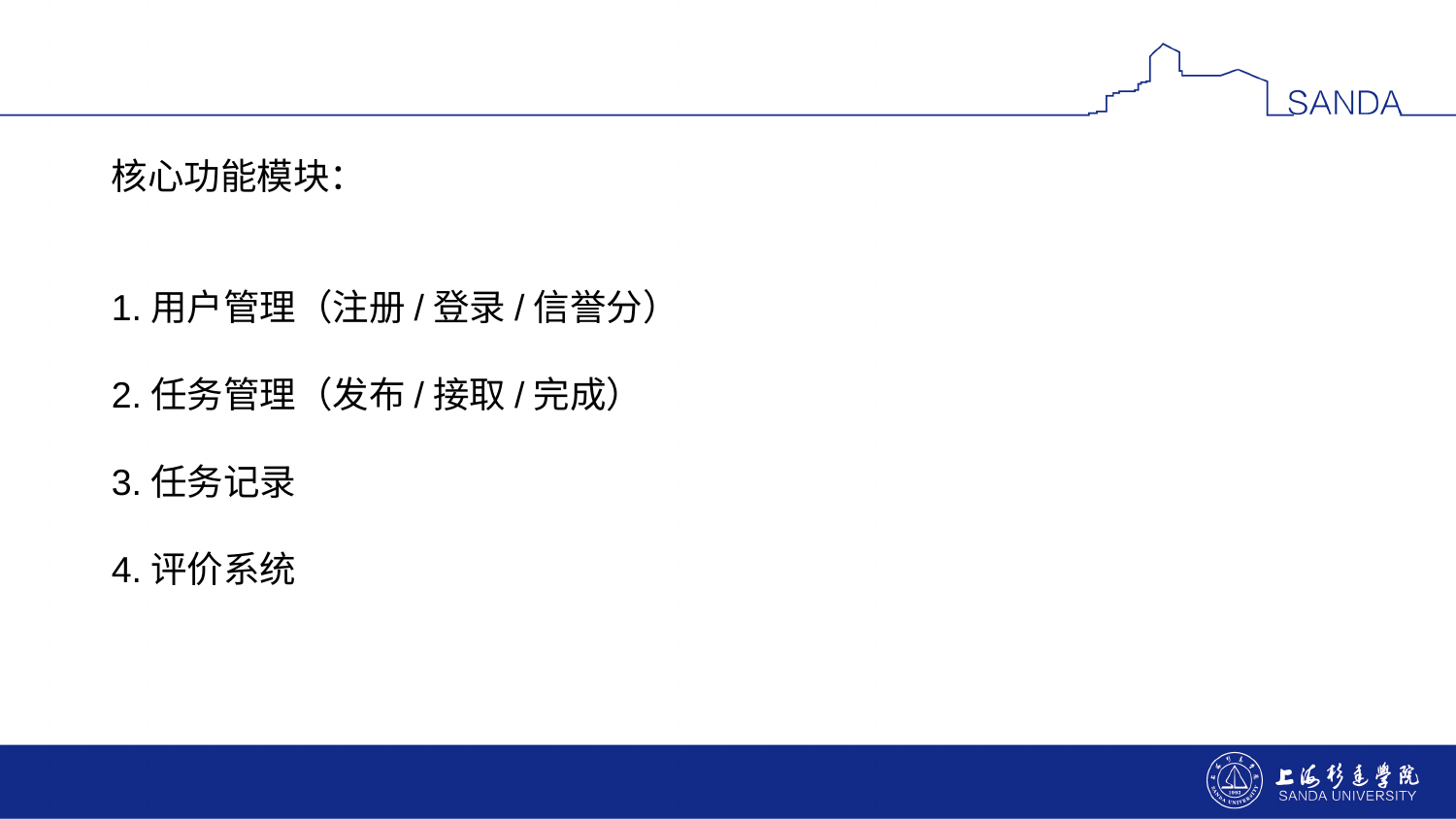

核心功能模块：

1.用户管理（注册/登录/信誉分）

2.任务管理（发布/接取/完成）

3.任务记录

4.评价系统